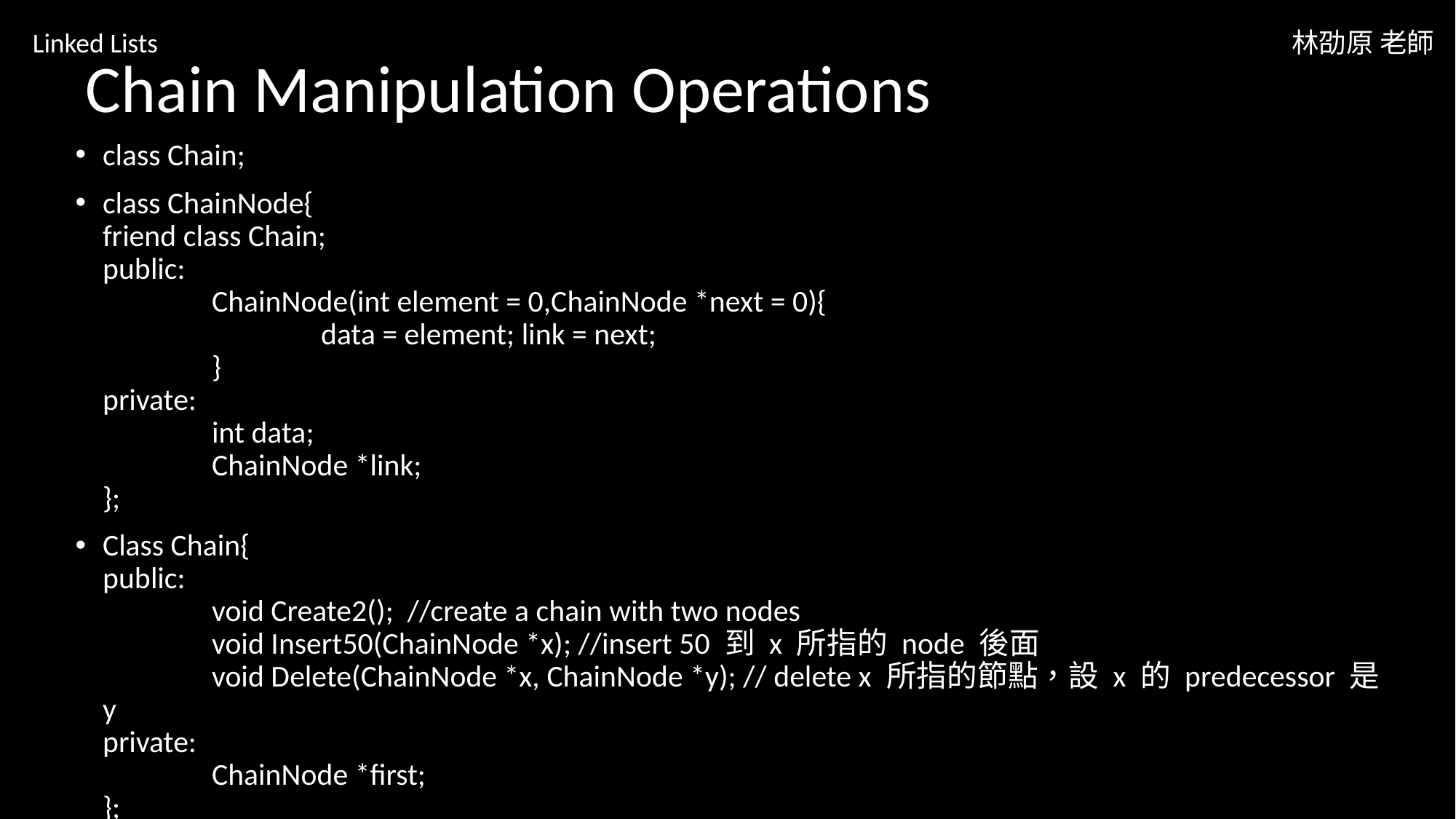

Linked Lists
林劭原 老師
# Chain Manipulation Operations
class Chain;
class ChainNode{
friend class Chain;
public:
	ChainNode(int element = 0,ChainNode *next = 0){
		data = element; link = next;
	}
private:
	int data;
	ChainNode *link;
};
Class Chain{
public:
	void Create2();  //create a chain with two nodes
	void Insert50(ChainNode *x); //insert 50 到 x 所指的 node 後面
	void Delete(ChainNode *x, ChainNode *y); // delete x 所指的節點，設 x 的 predecessor 是 y
private:
	ChainNode *first;
};